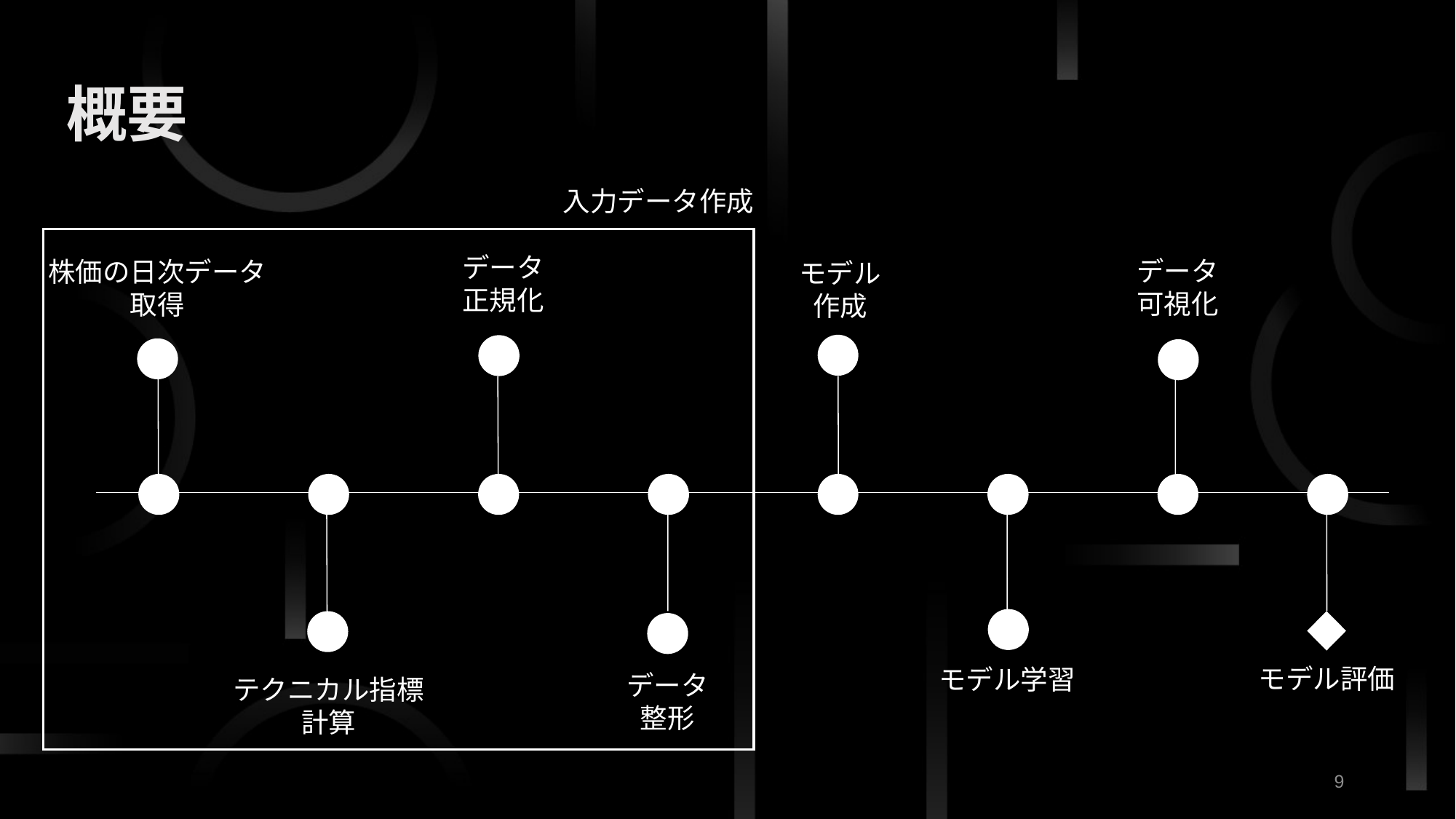

概要
入力データ作成

データ
正規化
データ
可視化
株価の日次データ取得
モデル
作成

モデル評価

モデル学習
データ
整形
テクニカル指標計算
9